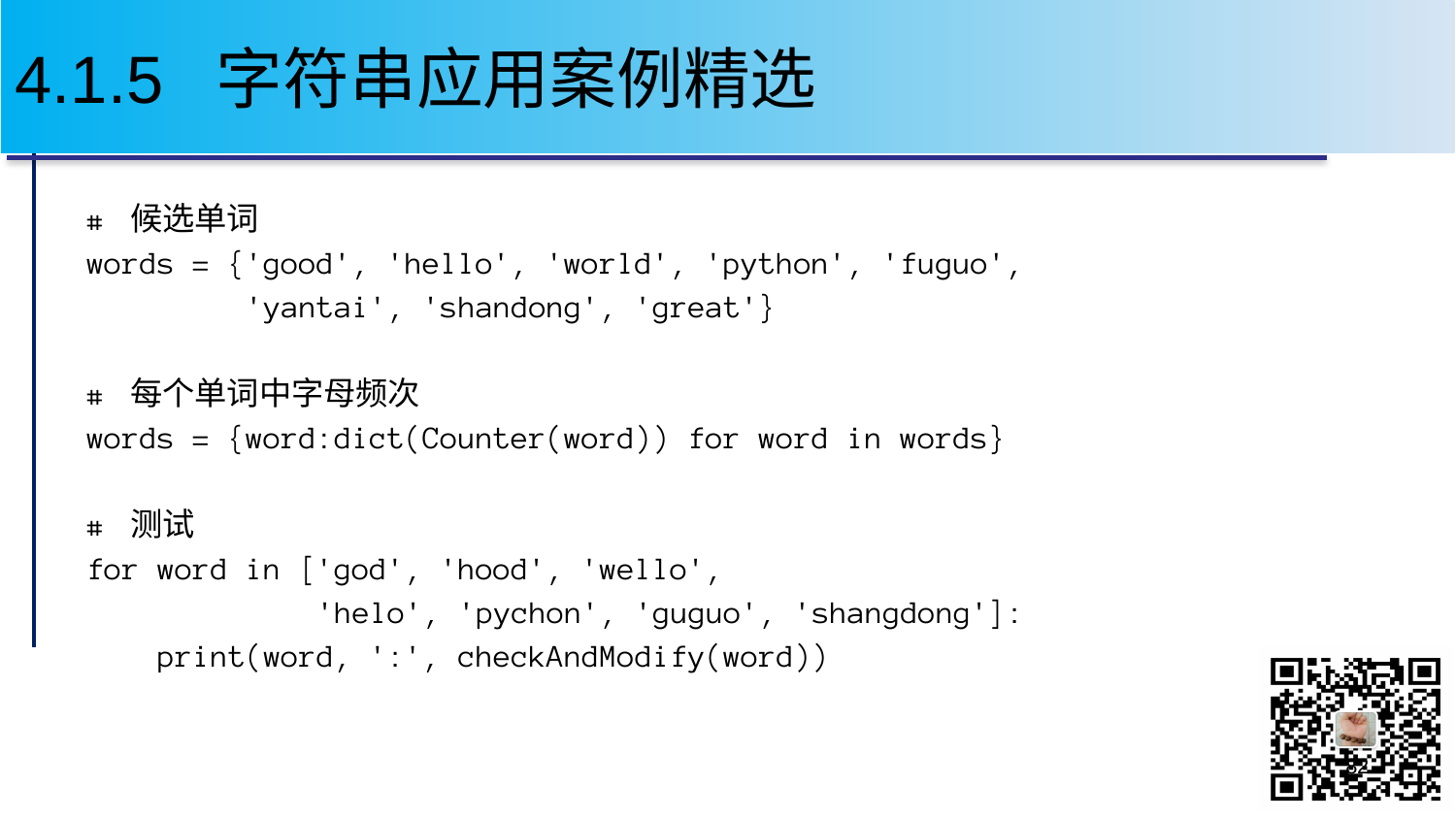

# 4.1.5  字符串应用案例精选
# 候选单词
words = {'good', 'hello', 'world', 'python', 'fuguo',
         'yantai', 'shandong', 'great'}

# 每个单词中字母频次
words = {word:dict(Counter(word)) for word in words}

# 测试
for word in ['god', 'hood', 'wello',
             'helo', 'pychon', 'guguo', 'shangdong']:
    print(word, ':', checkAndModify(word))
82